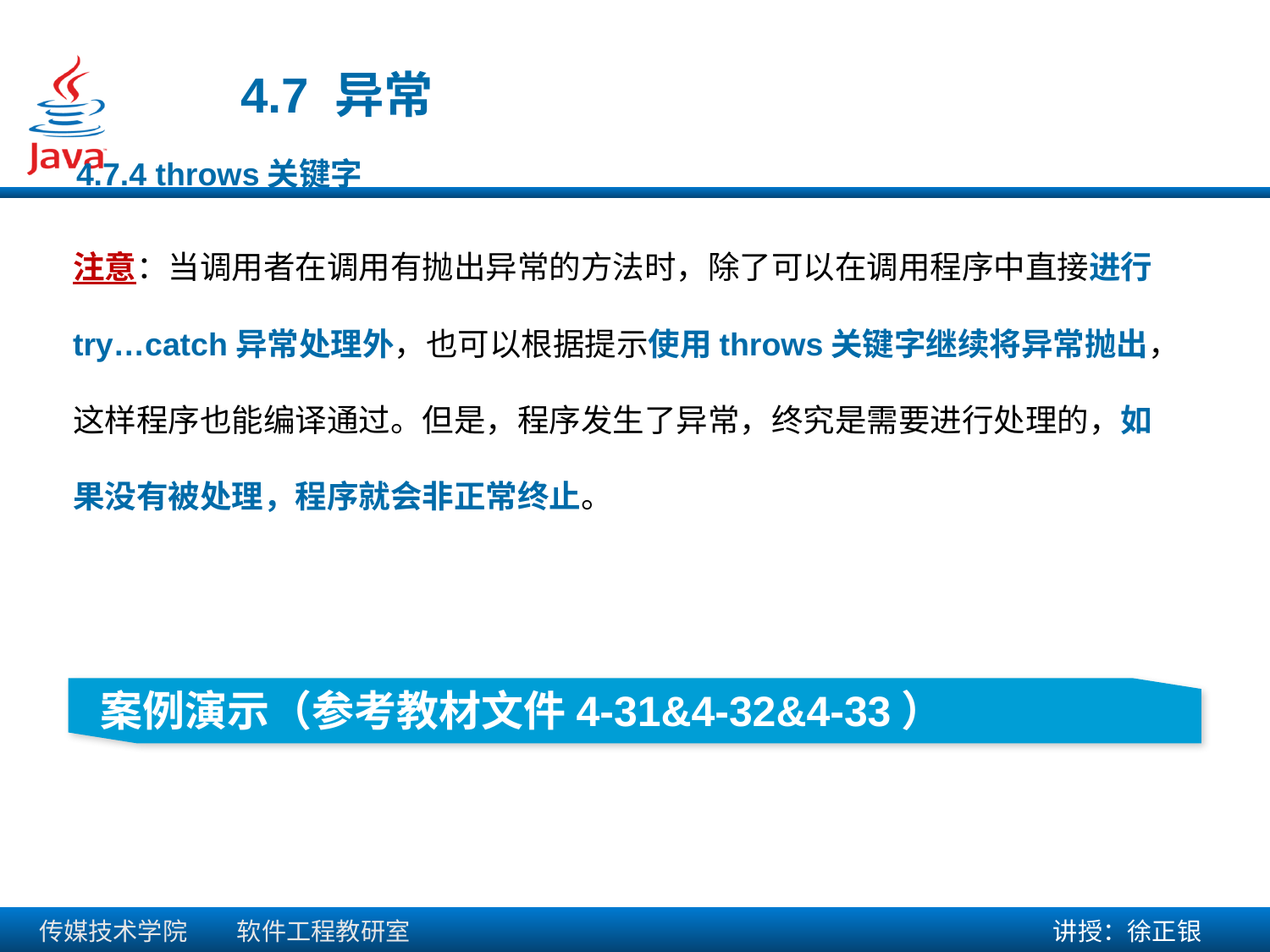

4.7 异常
4.7.4 throws关键字
注意：当调用者在调用有抛出异常的方法时，除了可以在调用程序中直接进行try…catch异常处理外，也可以根据提示使用throws关键字继续将异常抛出，这样程序也能编译通过。但是，程序发生了异常，终究是需要进行处理的，如果没有被处理，程序就会非正常终止。
 案例演示（参考教材文件4-31&4-32&4-33）